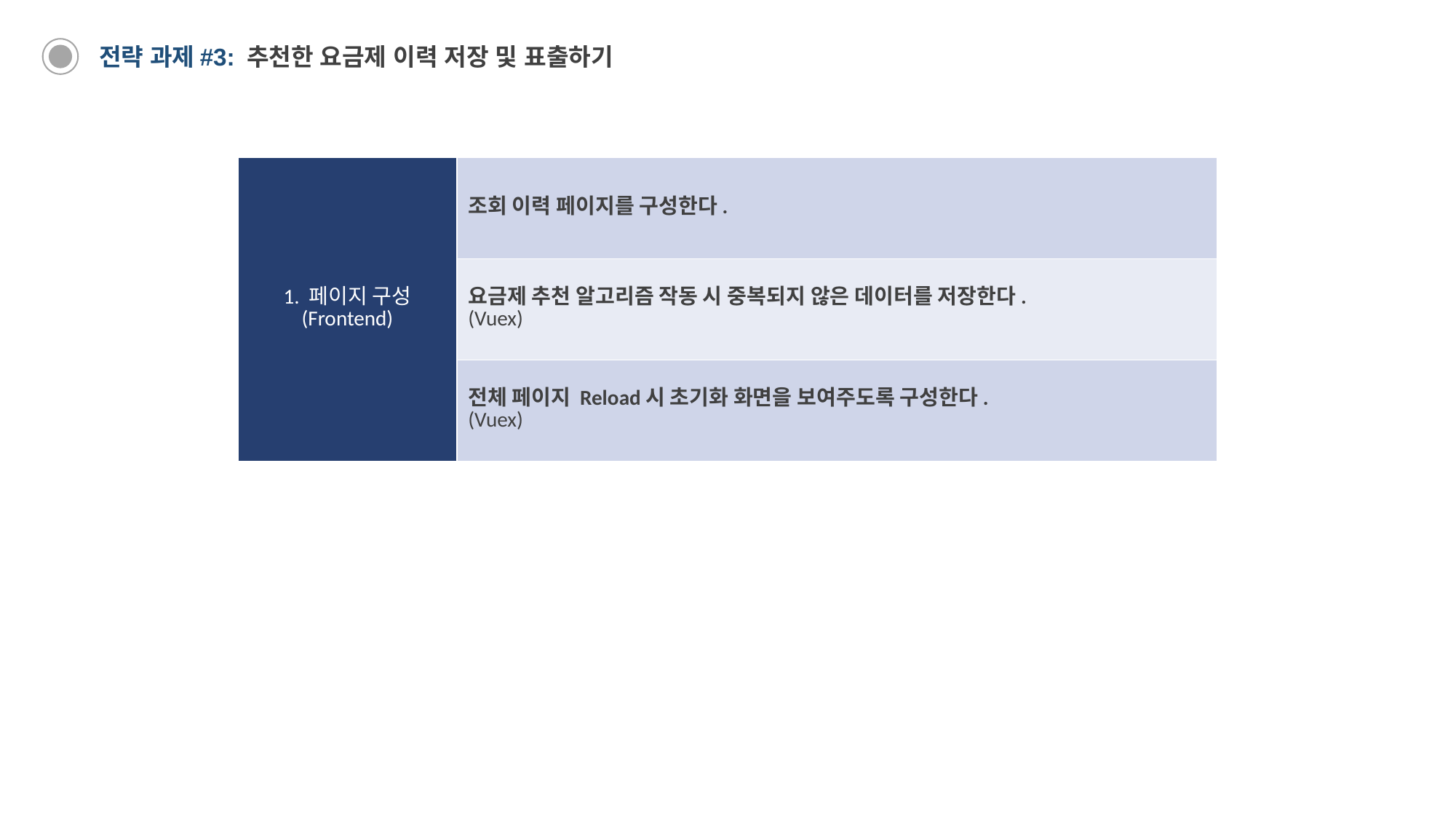

전략 과제#3: 추천한 요금제 이력 저장 및 표출하기

| 1. 페이지 구성 (Frontend) | 조회 이력 페이지를 구성한다. |
| --- | --- |
|  | 요금제 추천 알고리즘 작동 시 중복되지 않은 데이터를 저장한다. (Vuex) |
|  | 전체 페이지 Reload시 초기화 화면을 보여주도록 구성한다. (Vuex) |